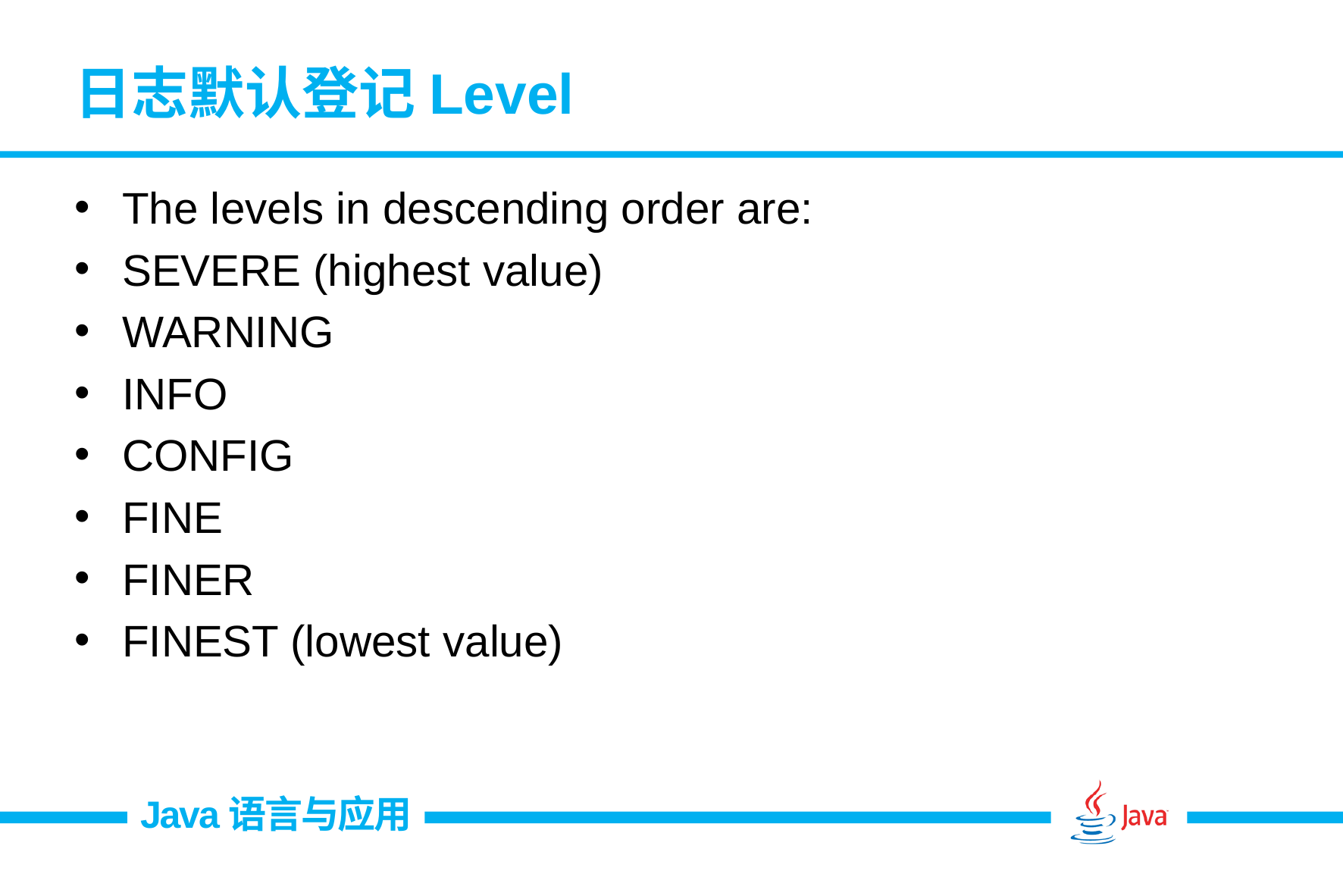

# 日志默认登记Level
The levels in descending order are:
SEVERE (highest value)
WARNING
INFO
CONFIG
FINE
FINER
FINEST (lowest value)